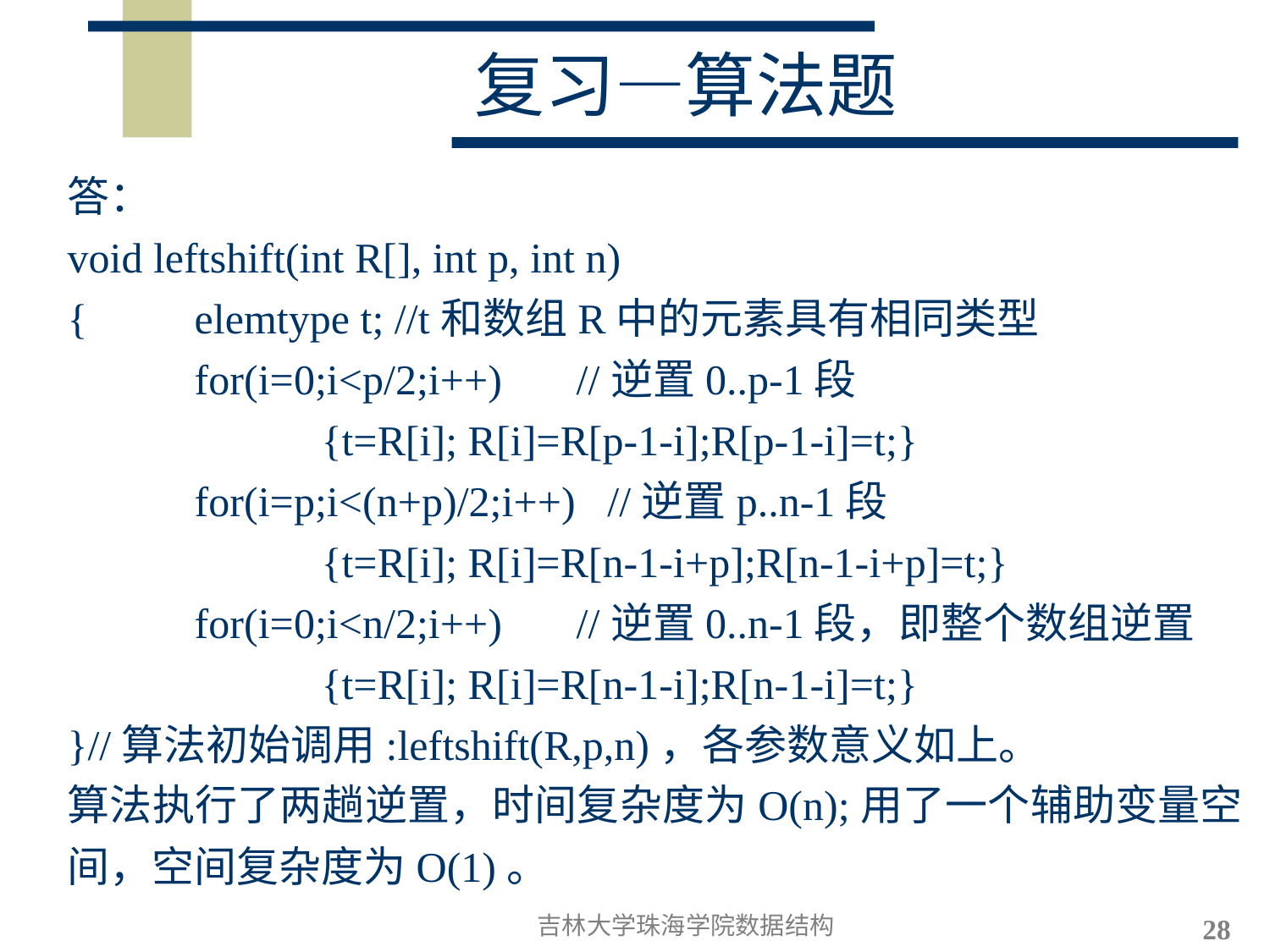

# 复习—算法题
答：
void leftshift(int R[], int p, int n)
{	elemtype t; //t和数组R中的元素具有相同类型
 	for(i=0;i<p/2;i++)       //逆置0..p-1段
 		{t=R[i]; R[i]=R[p-1-i];R[p-1-i]=t;}
	for(i=p;i<(n+p)/2;i++)   //逆置p..n-1段
 		{t=R[i]; R[i]=R[n-1-i+p];R[n-1-i+p]=t;}
	for(i=0;i<n/2;i++)       //逆置0..n-1段，即整个数组逆置
 		{t=R[i]; R[i]=R[n-1-i];R[n-1-i]=t;}
}//算法初始调用:leftshift(R,p,n)，各参数意义如上。
算法执行了两趟逆置，时间复杂度为O(n);用了一个辅助变量空间，空间复杂度为O(1)。
吉林大学珠海学院数据结构